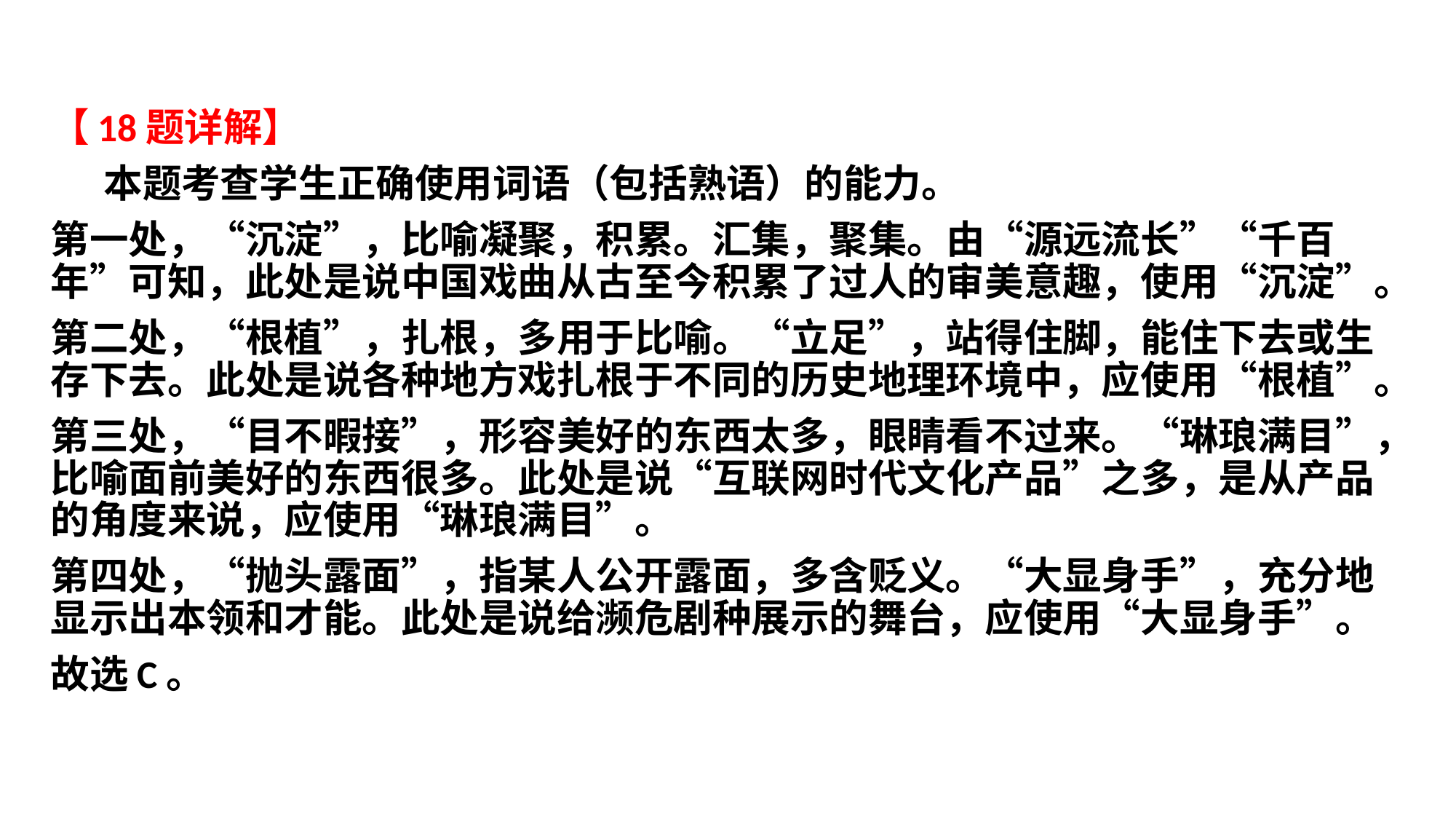

【18题详解】
     本题考查学生正确使用词语（包括熟语）的能力。
第一处，“沉淀”，比喻凝聚，积累。汇集，聚集。由“源远流长”“千百年”可知，此处是说中国戏曲从古至今积累了过人的审美意趣，使用“沉淀”。
第二处，“根植”，扎根，多用于比喻。“立足”，站得住脚，能住下去或生存下去。此处是说各种地方戏扎根于不同的历史地理环境中，应使用“根植”。
第三处，“目不暇接”，形容美好的东西太多，眼睛看不过来。“琳琅满目”，比喻面前美好的东西很多。此处是说“互联网时代文化产品”之多，是从产品的角度来说，应使用“琳琅满目”。
第四处，“抛头露面”，指某人公开露面，多含贬义。“大显身手”，充分地显示出本领和才能。此处是说给濒危剧种展示的舞台，应使用“大显身手”。
故选C。